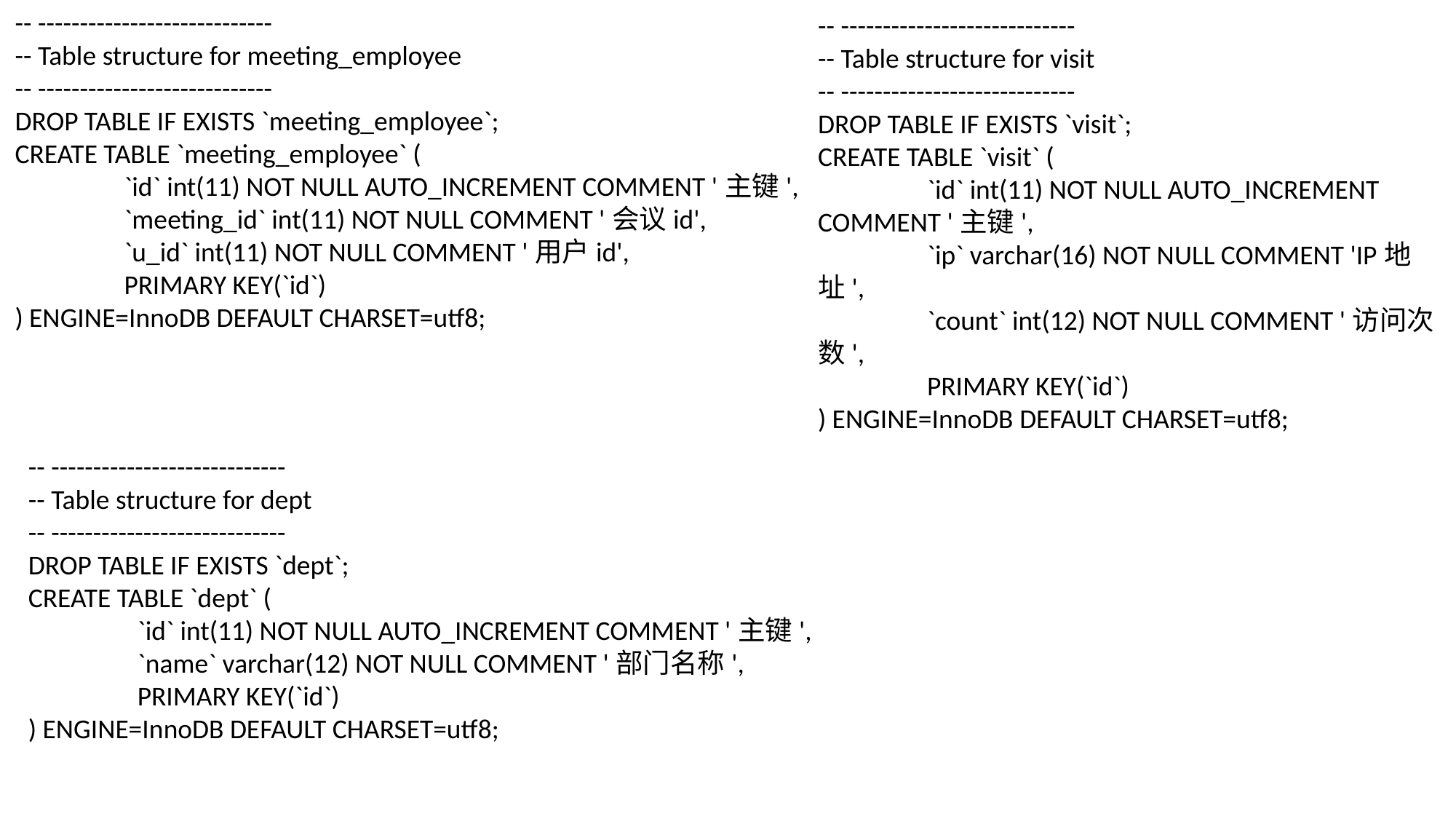

-- ----------------------------
-- Table structure for meeting_employee
-- ----------------------------
DROP TABLE IF EXISTS `meeting_employee`;
CREATE TABLE `meeting_employee` (
	`id` int(11) NOT NULL AUTO_INCREMENT COMMENT '主键',
	`meeting_id` int(11) NOT NULL COMMENT '会议id',
	`u_id` int(11) NOT NULL COMMENT '用户id',
	PRIMARY KEY(`id`)
) ENGINE=InnoDB DEFAULT CHARSET=utf8;

-- ----------------------------
-- Table structure for visit
-- ----------------------------
DROP TABLE IF EXISTS `visit`;
CREATE TABLE `visit` (
	`id` int(11) NOT NULL AUTO_INCREMENT COMMENT '主键',
	`ip` varchar(16) NOT NULL COMMENT 'IP地址',
	`count` int(12) NOT NULL COMMENT '访问次数',
	PRIMARY KEY(`id`)
) ENGINE=InnoDB DEFAULT CHARSET=utf8;
-- ----------------------------
-- Table structure for dept
-- ----------------------------
DROP TABLE IF EXISTS `dept`;
CREATE TABLE `dept` (
	`id` int(11) NOT NULL AUTO_INCREMENT COMMENT '主键',
	`name` varchar(12) NOT NULL COMMENT '部门名称',
	PRIMARY KEY(`id`)
) ENGINE=InnoDB DEFAULT CHARSET=utf8;